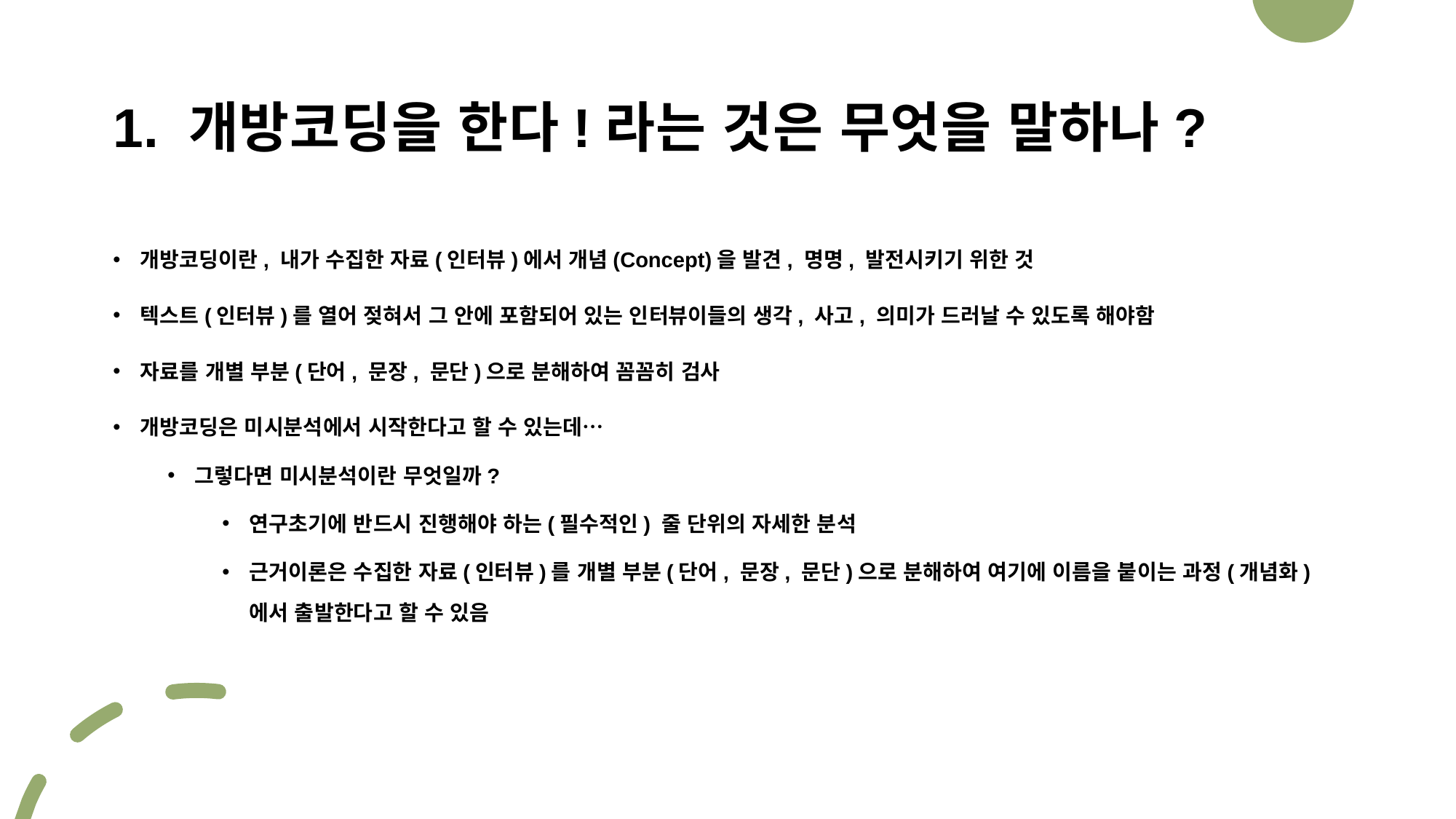

# 1. 개방코딩을 한다!라는 것은 무엇을 말하나?
개방코딩이란, 내가 수집한 자료(인터뷰)에서 개념(Concept)을 발견, 명명, 발전시키기 위한 것
텍스트(인터뷰)를 열어 젖혀서 그 안에 포함되어 있는 인터뷰이들의 생각, 사고, 의미가 드러날 수 있도록 해야함
자료를 개별 부분(단어, 문장, 문단)으로 분해하여 꼼꼼히 검사
개방코딩은 미시분석에서 시작한다고 할 수 있는데…
그렇다면 미시분석이란 무엇일까?
연구초기에 반드시 진행해야 하는(필수적인) 줄 단위의 자세한 분석
근거이론은 수집한 자료(인터뷰)를 개별 부분(단어, 문장, 문단)으로 분해하여 여기에 이름을 붙이는 과정(개념화)에서 출발한다고 할 수 있음